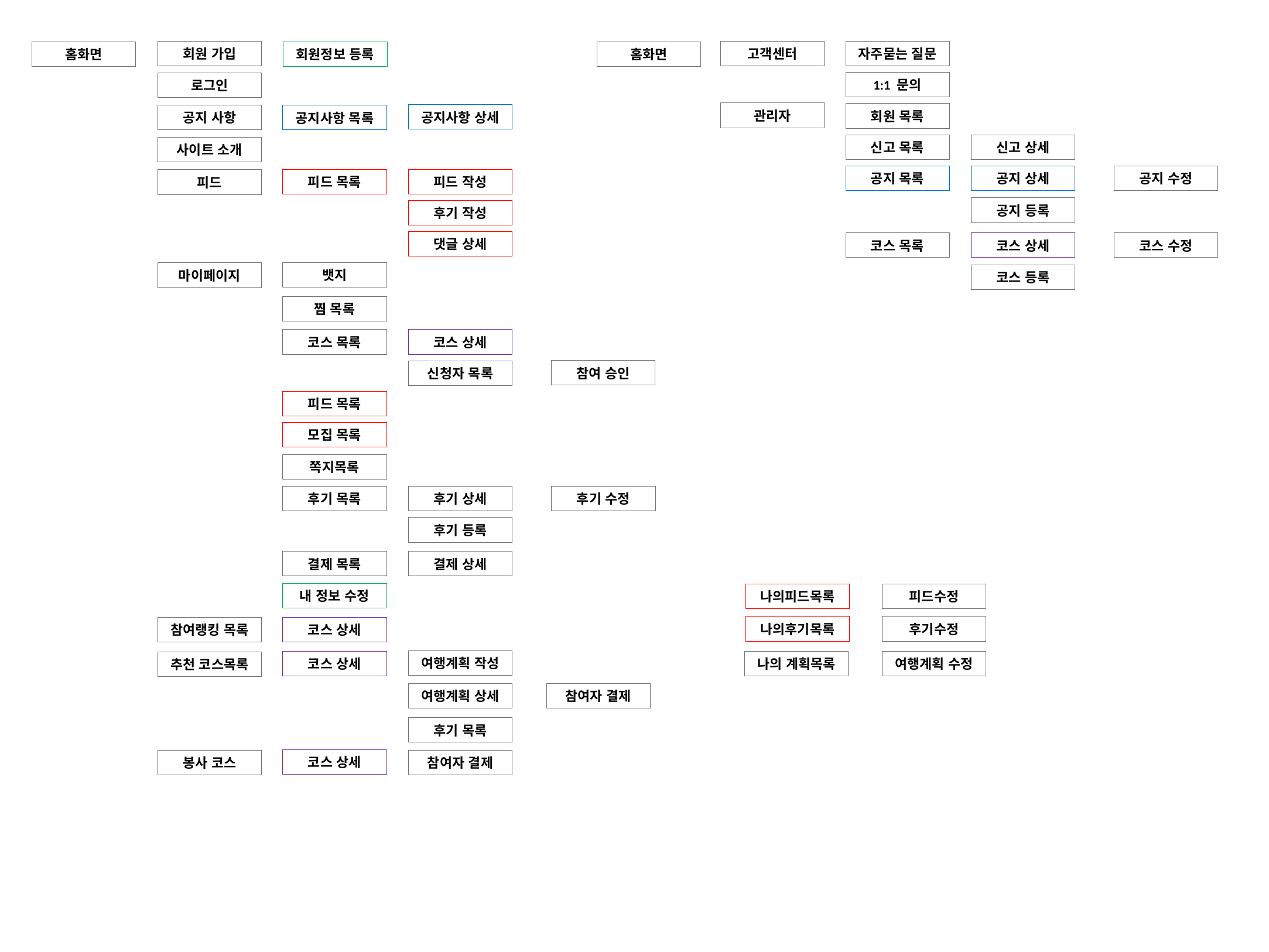

회원 가입
고객센터
자주묻는 질문
회원정보 등록
홈화면
홈화면
1:1 문의
로그인
관리자
회원 목록
공지사항 상세
공지 사항
공지사항 목록
신고 목록
신고 상세
사이트 소개
공지 목록
공지 상세
공지 수정
피드 목록
피드 작성
피드
공지 등록
후기 작성
댓글 상세
코스 목록
코스 상세
코스 수정
뱃지
마이페이지
코스 등록
찜 목록
코스 목록
코스 상세
참여 승인
신청자 목록
피드 목록
모집 목록
쪽지목록
후기 목록
후기 상세
후기 수정
후기 등록
결제 목록
결제 상세
내 정보 수정
나의피드목록
피드수정
나의후기목록
후기수정
코스 상세
참여랭킹 목록
여행계획 작성
코스 상세
나의 계획목록
여행계획 수정
추천 코스목록
참여자 결제
여행계획 상세
후기 목록
코스 상세
봉사 코스
참여자 결제